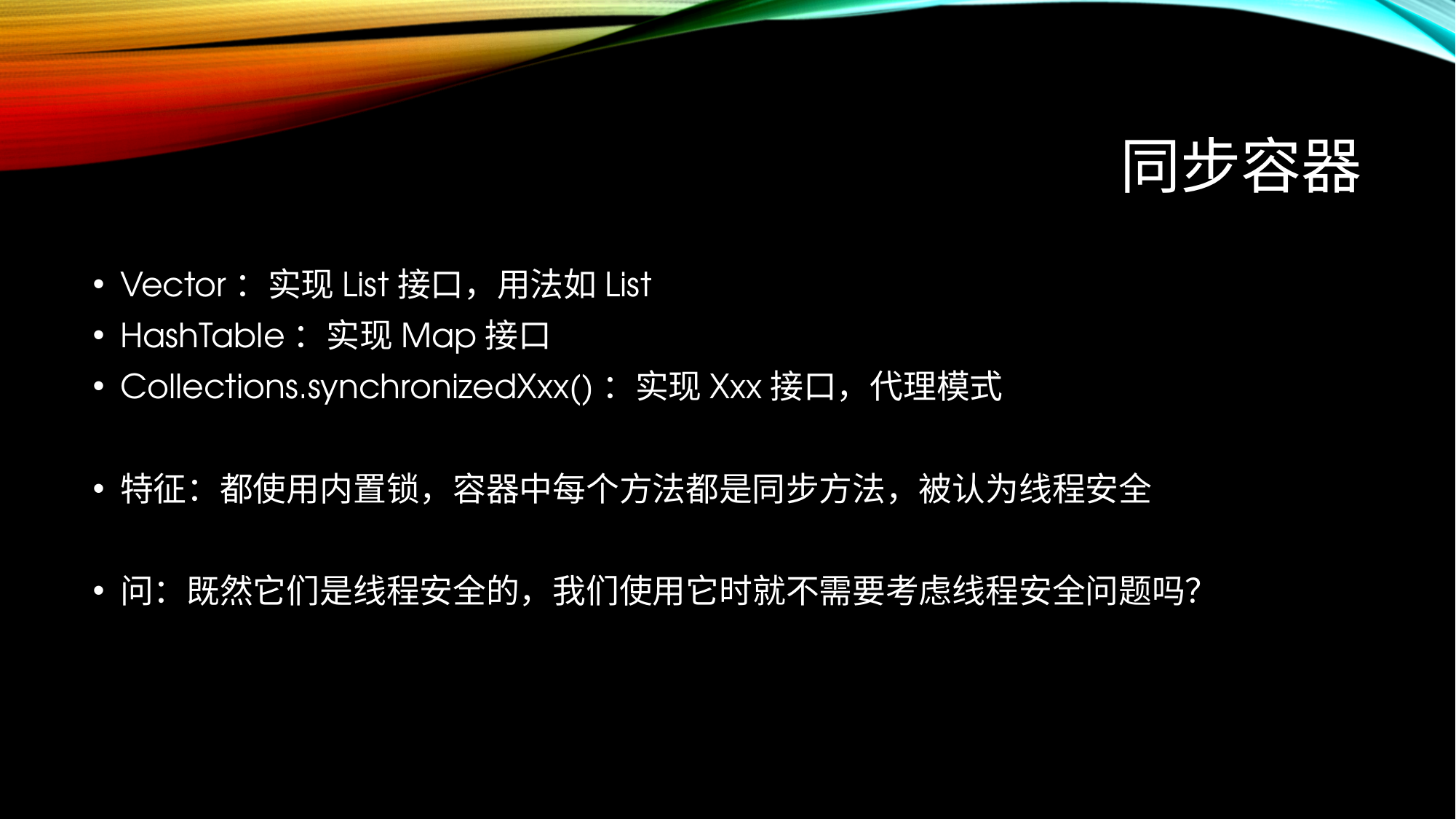

# 同步容器
Vector：实现List接口，用法如List
HashTable：实现Map接口
Collections.synchronizedXxx()：实现Xxx接口，代理模式

特征：都使用内置锁，容器中每个方法都是同步方法，被认为线程安全

问：既然它们是线程安全的，我们使用它时就不需要考虑线程安全问题吗？